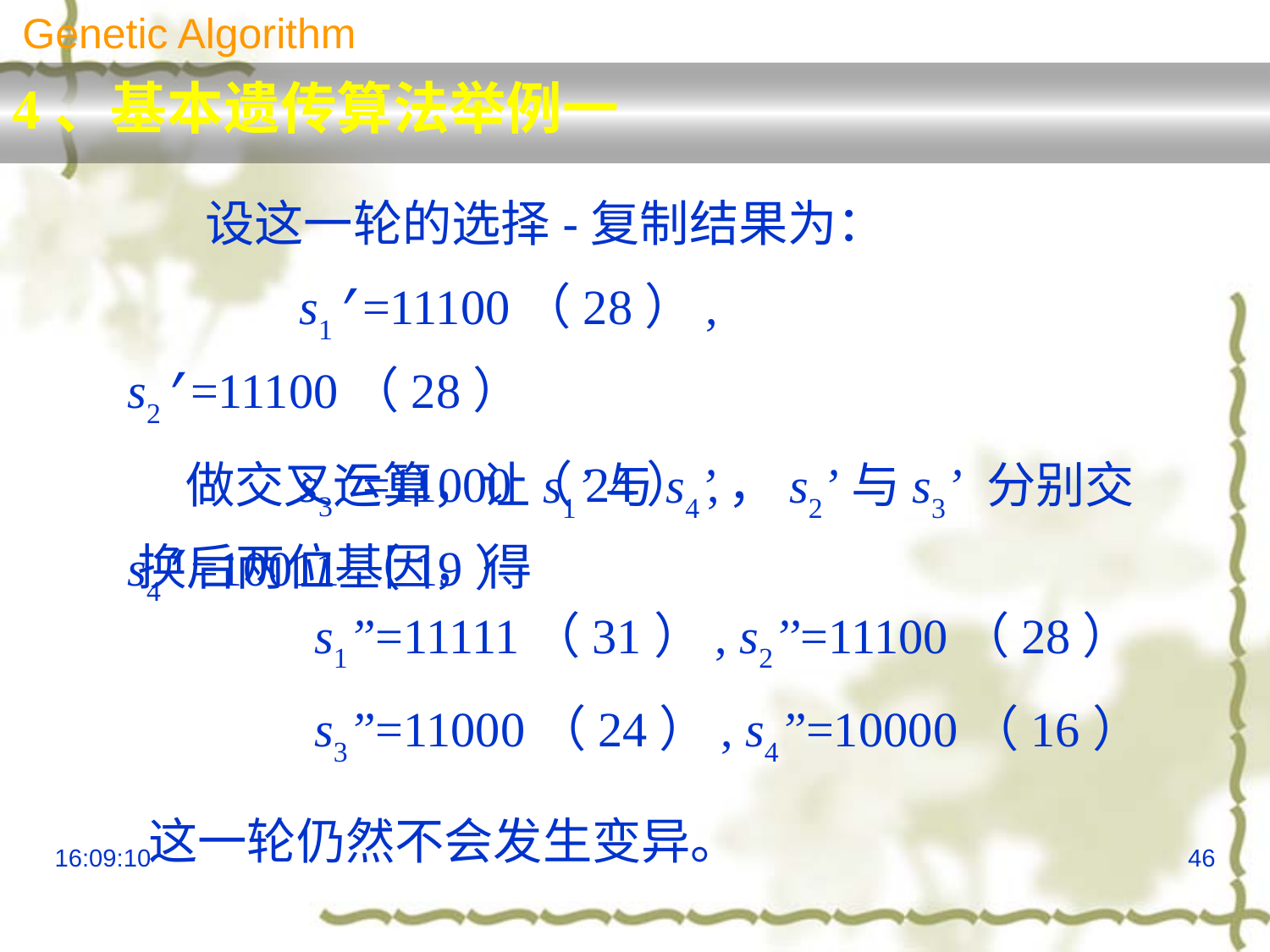

Genetic Algorithm
4、基本遗传算法举例一
      设这一轮的选择-复制结果为：
              s1’=11100（28）,  s2’=11100（28）
              s3’=11000（24）,  s4’=10011（19）
    做交叉运算，让s1’与s4’，s2’与s3’ 分别交换后两位基因，得
   s1’’=11111（31）, s2’’=11100（28）
   s3’’=11000（24）, s4’’=10000（16）
 这一轮仍然不会发生变异。
16:09:10
46